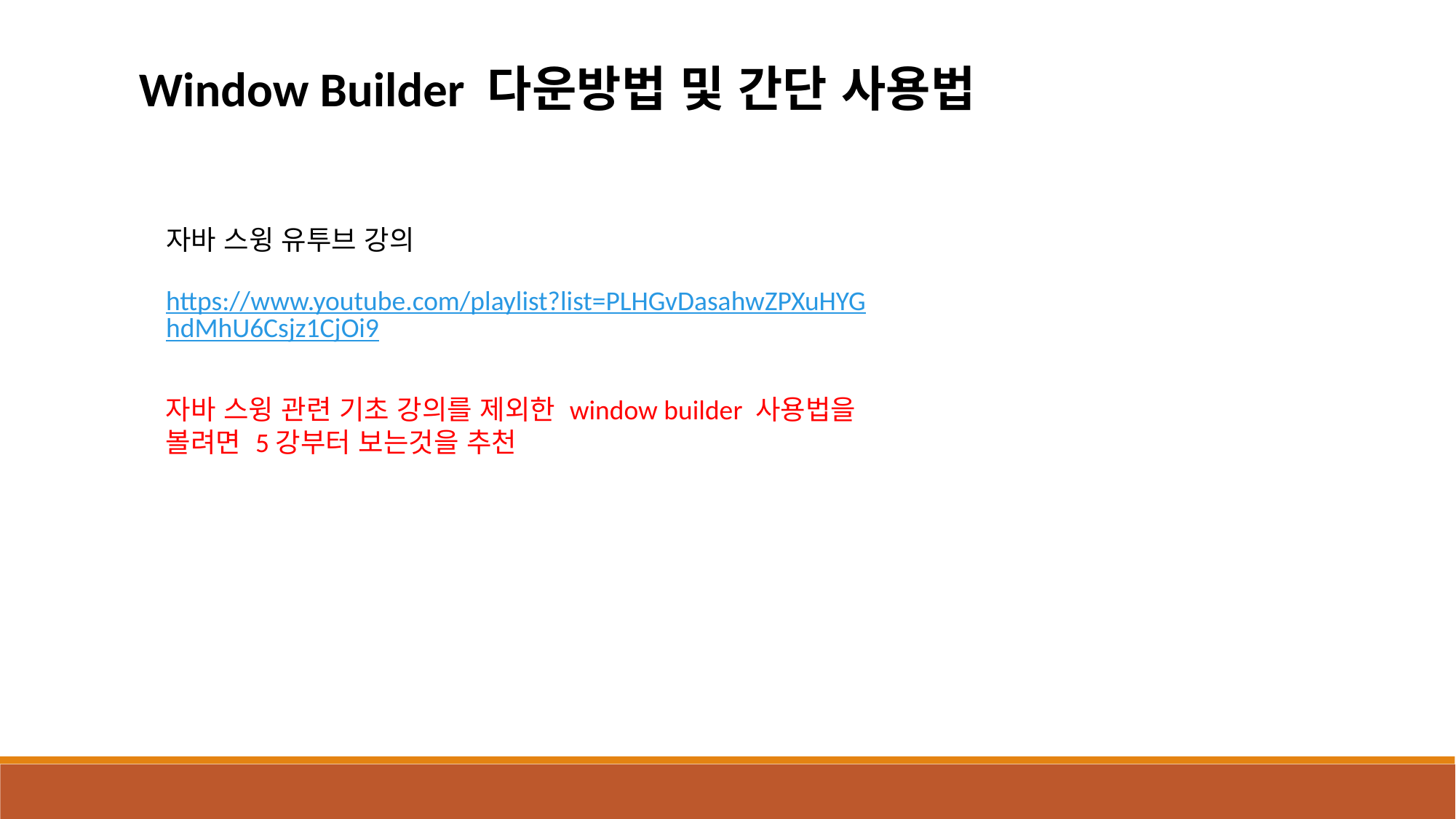

Window Builder 다운방법 및 간단 사용법

자바 스윙 유투브 강의
https://www.youtube.com/playlist?list=PLHGvDasahwZPXuHYGhdMhU6Csjz1CjOi9
자바 스윙 관련 기초 강의를 제외한 window builder 사용법을 볼려면 5강부터 보는것을 추천